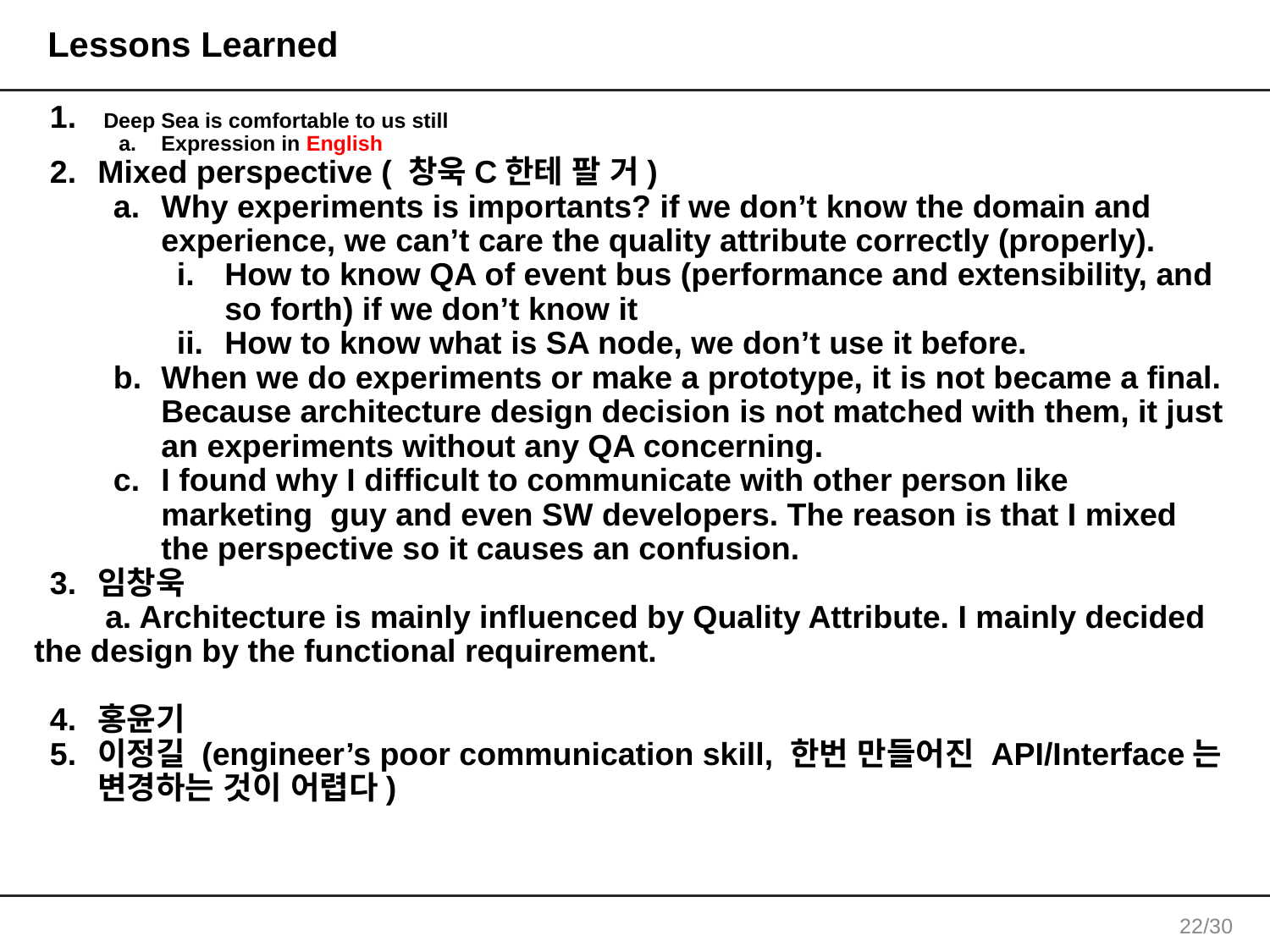

# Lessons Learned
 Deep Sea is comfortable to us still
Expression in English
Mixed perspective ( 창욱C한테 팔 거)
Why experiments is importants? if we don’t know the domain and experience, we can’t care the quality attribute correctly (properly).
How to know QA of event bus (performance and extensibility, and so forth) if we don’t know it
How to know what is SA node, we don’t use it before.
When we do experiments or make a prototype, it is not became a final. Because architecture design decision is not matched with them, it just an experiments without any QA concerning.
I found why I difficult to communicate with other person like marketing  guy and even SW developers. The reason is that I mixed the perspective so it causes an confusion.
임창욱
        a. Architecture is mainly influenced by Quality Attribute. I mainly decided the design by the functional requirement.

홍윤기
이정길 (engineer’s poor communication skill, 한번 만들어진 API/Interface는 변경하는 것이 어렵다)

22/30